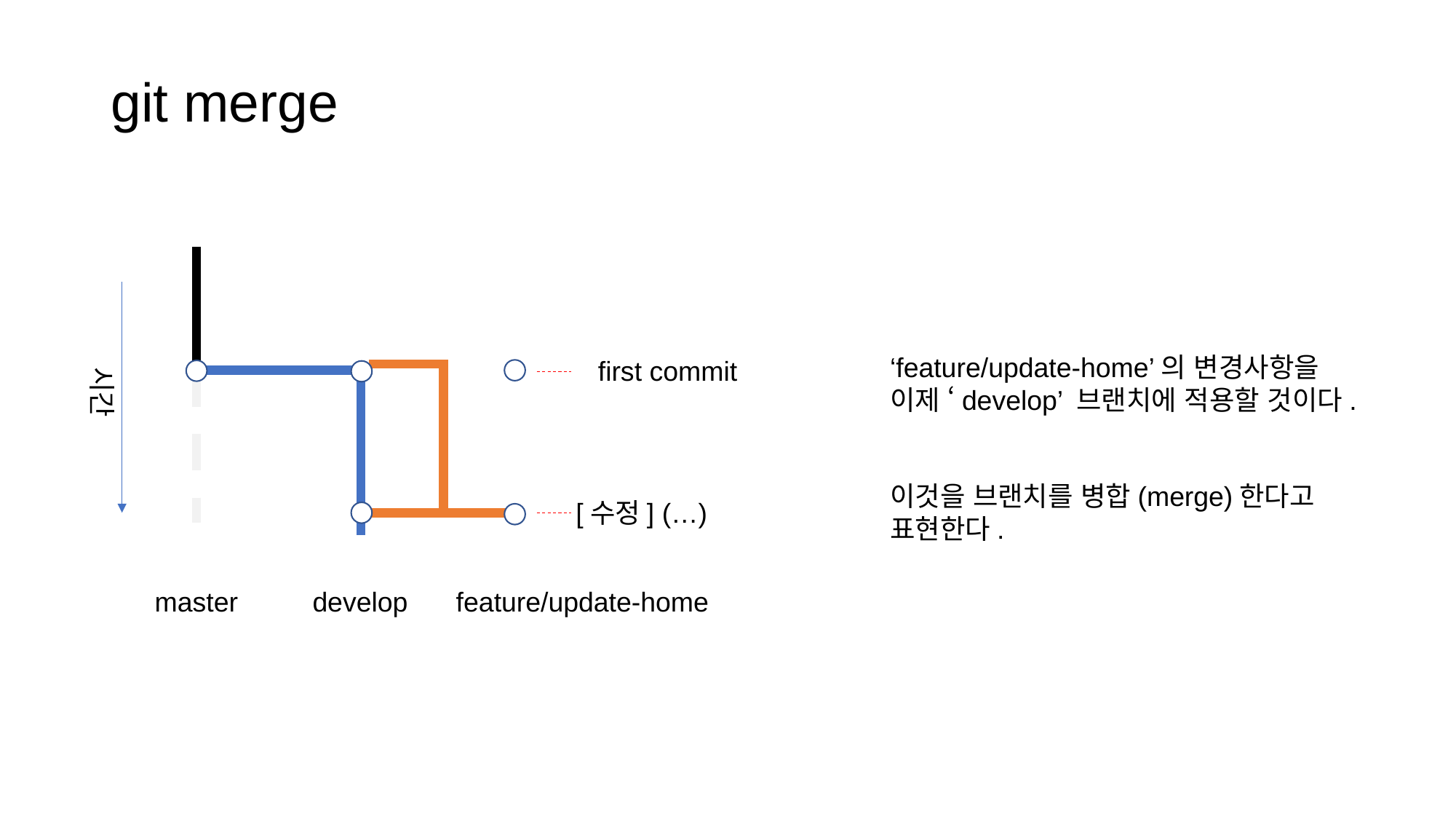

# git merge
‘feature/update-home’의 변경사항을 이제 ‘develop’ 브랜치에 적용할 것이다.

이것을 브랜치를 병합(merge)한다고 표현한다.
first commit
시간

[수정] (…)

master
develop
feature/update-home